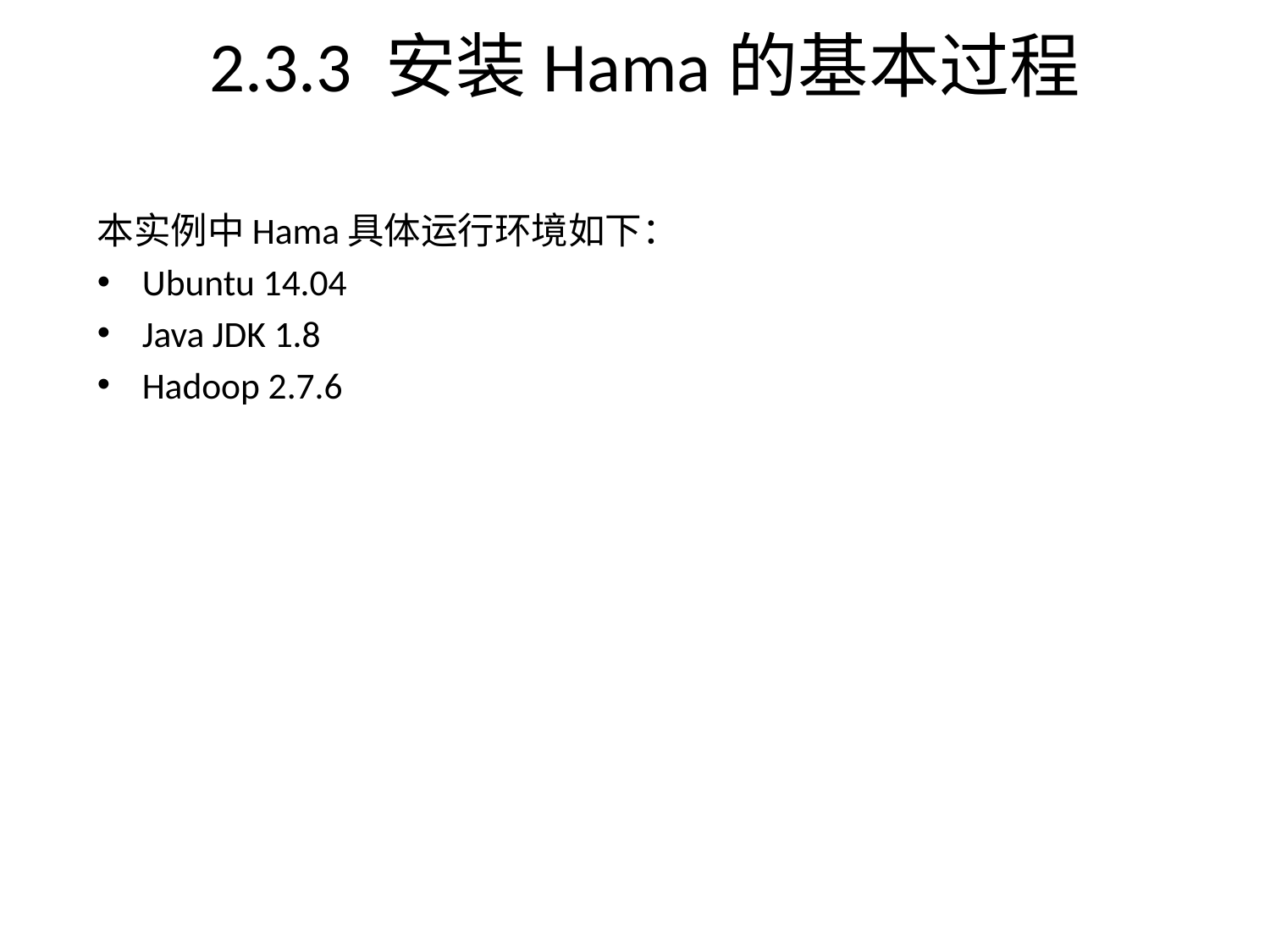

# 2.3.3 安装Hama的基本过程
本实例中Hama具体运行环境如下：
Ubuntu 14.04
Java JDK 1.8
Hadoop 2.7.6